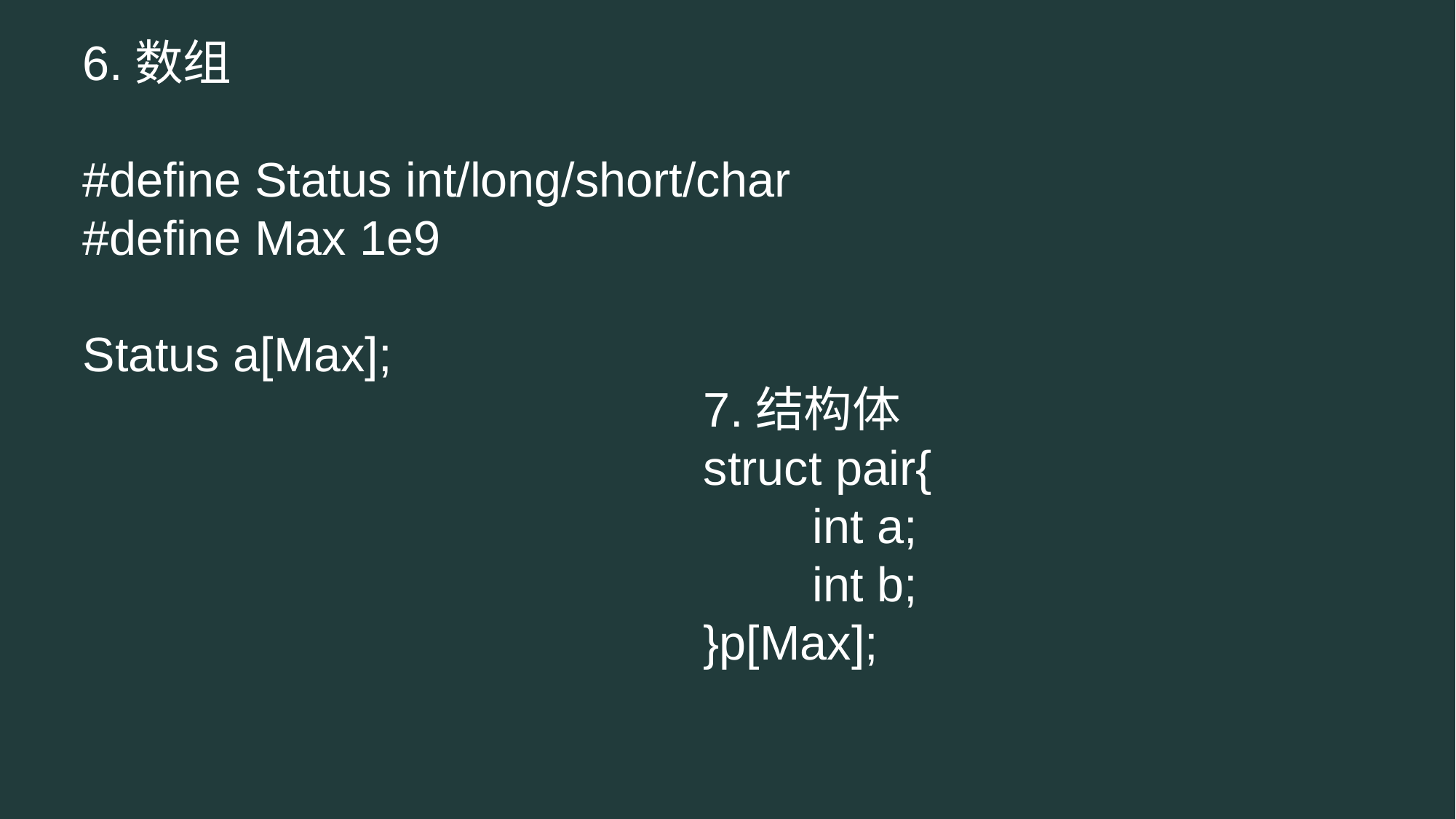

6.数组

#define Status int/long/short/char
#define Max 1e9

Status a[Max];
7.结构体
struct pair{
    	int a;
	int b;
}p[Max];